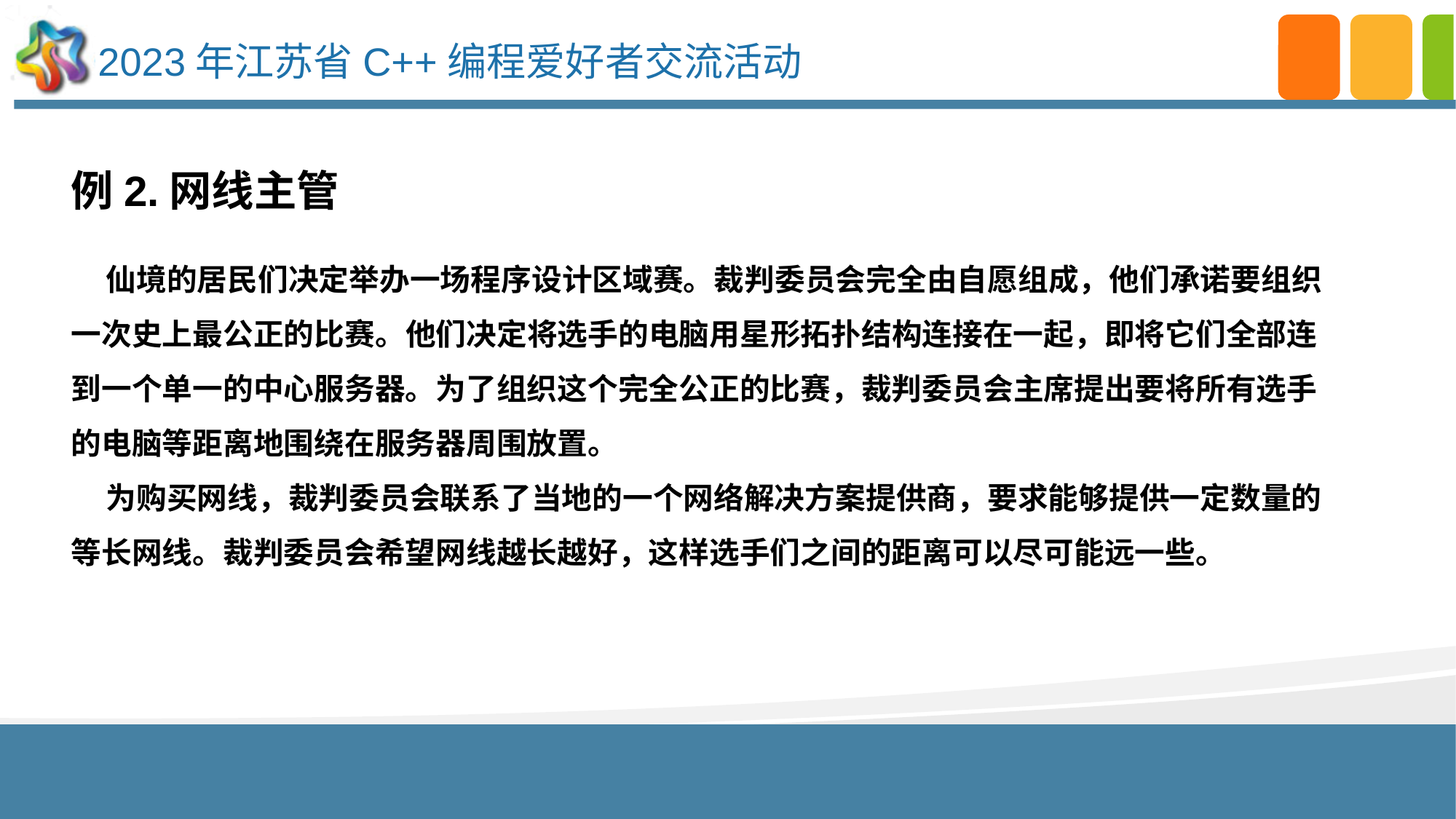

例2.网线主管
    仙境的居民们决定举办一场程序设计区域赛。裁判委员会完全由自愿组成，他们承诺要组织一次史上最公正的比赛。他们决定将选手的电脑用星形拓扑结构连接在一起，即将它们全部连到一个单一的中心服务器。为了组织这个完全公正的比赛，裁判委员会主席提出要将所有选手的电脑等距离地围绕在服务器周围放置。
    为购买网线，裁判委员会联系了当地的一个网络解决方案提供商，要求能够提供一定数量的等长网线。裁判委员会希望网线越长越好，这样选手们之间的距离可以尽可能远一些。